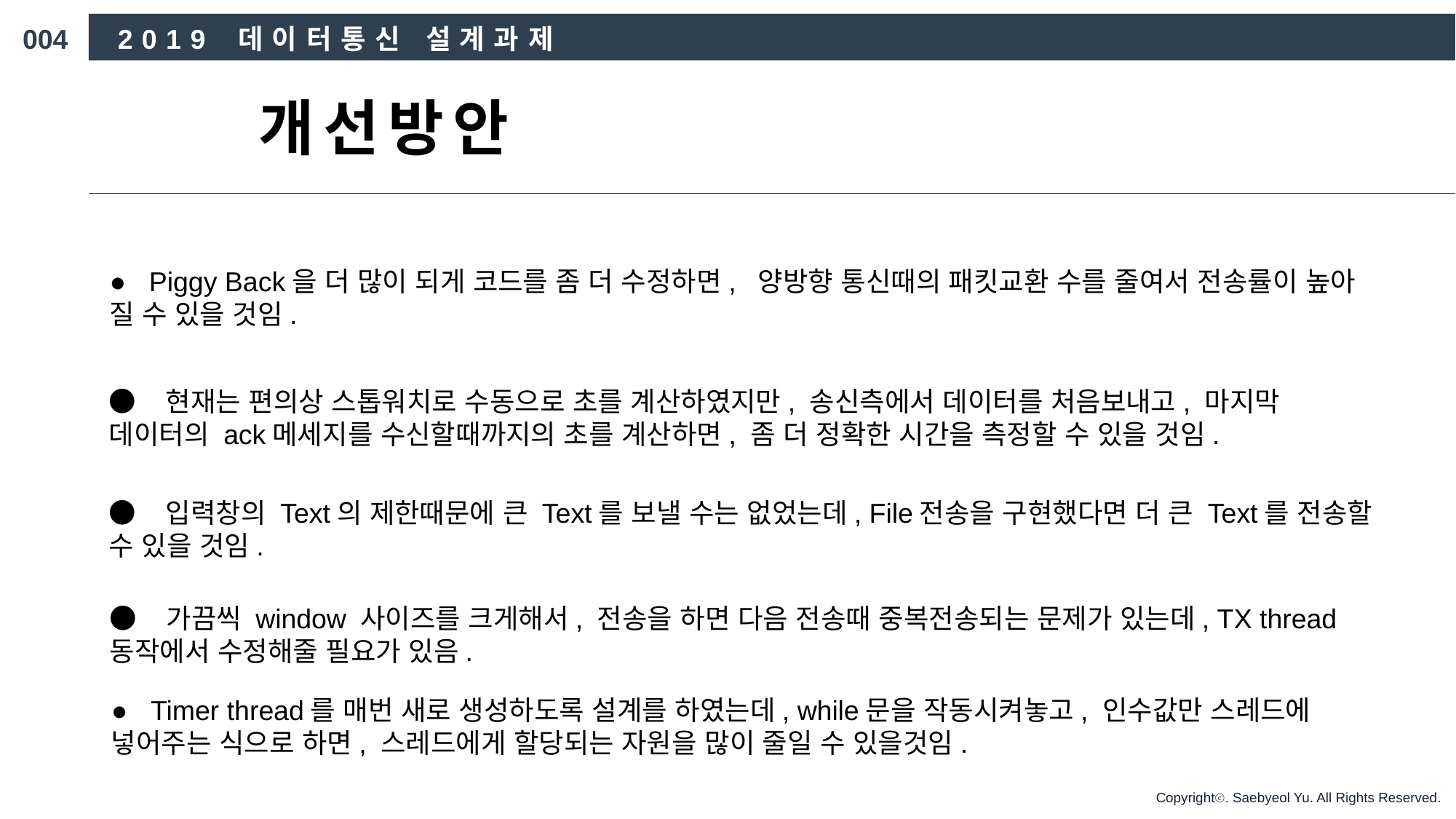

004
2019 데이터통신 설계과제
개선방안
●   Piggy Back을 더 많이 되게 코드를 좀 더 수정하면,  양방향 통신때의 패킷교환 수를 줄여서 전송률이 높아 질 수 있을 것임.
●   현재는 편의상 스톱워치로 수동으로 초를 계산하였지만, 송신측에서 데이터를 처음보내고, 마지막 데이터의 ack메세지를 수신할때까지의 초를 계산하면, 좀 더 정확한 시간을 측정할 수 있을 것임.
●   입력창의 Text의 제한때문에 큰 Text를 보낼 수는 없었는데, File전송을 구현했다면 더 큰 Text를 전송할 수 있을 것임.
●   가끔씩 window 사이즈를 크게해서, 전송을 하면 다음 전송때 중복전송되는 문제가 있는데, TX thread 동작에서 수정해줄 필요가 있음.
●   Timer thread를 매번 새로 생성하도록 설계를 하였는데, while문을 작동시켜놓고, 인수값만 스레드에 넣어주는 식으로 하면, 스레드에게 할당되는 자원을 많이 줄일 수 있을것임.